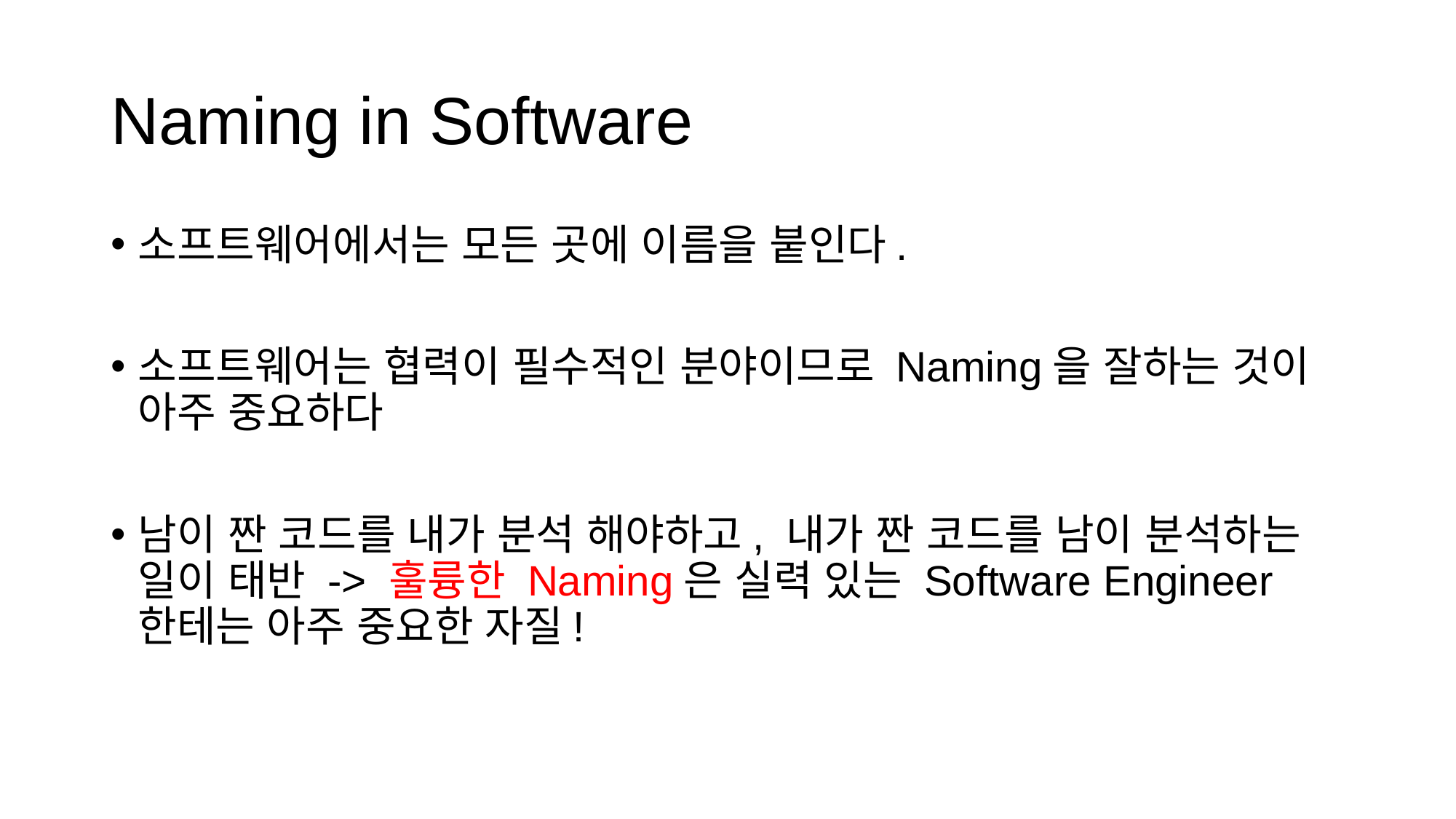

# Naming in Software
소프트웨어에서는 모든 곳에 이름을 붙인다.

소프트웨어는 협력이 필수적인 분야이므로 Naming을 잘하는 것이 아주 중요하다

남이 짠 코드를 내가 분석 해야하고, 내가 짠 코드를 남이 분석하는 일이 태반 -> 훌륭한 Naming은 실력 있는 Software Engineer한테는 아주 중요한 자질!